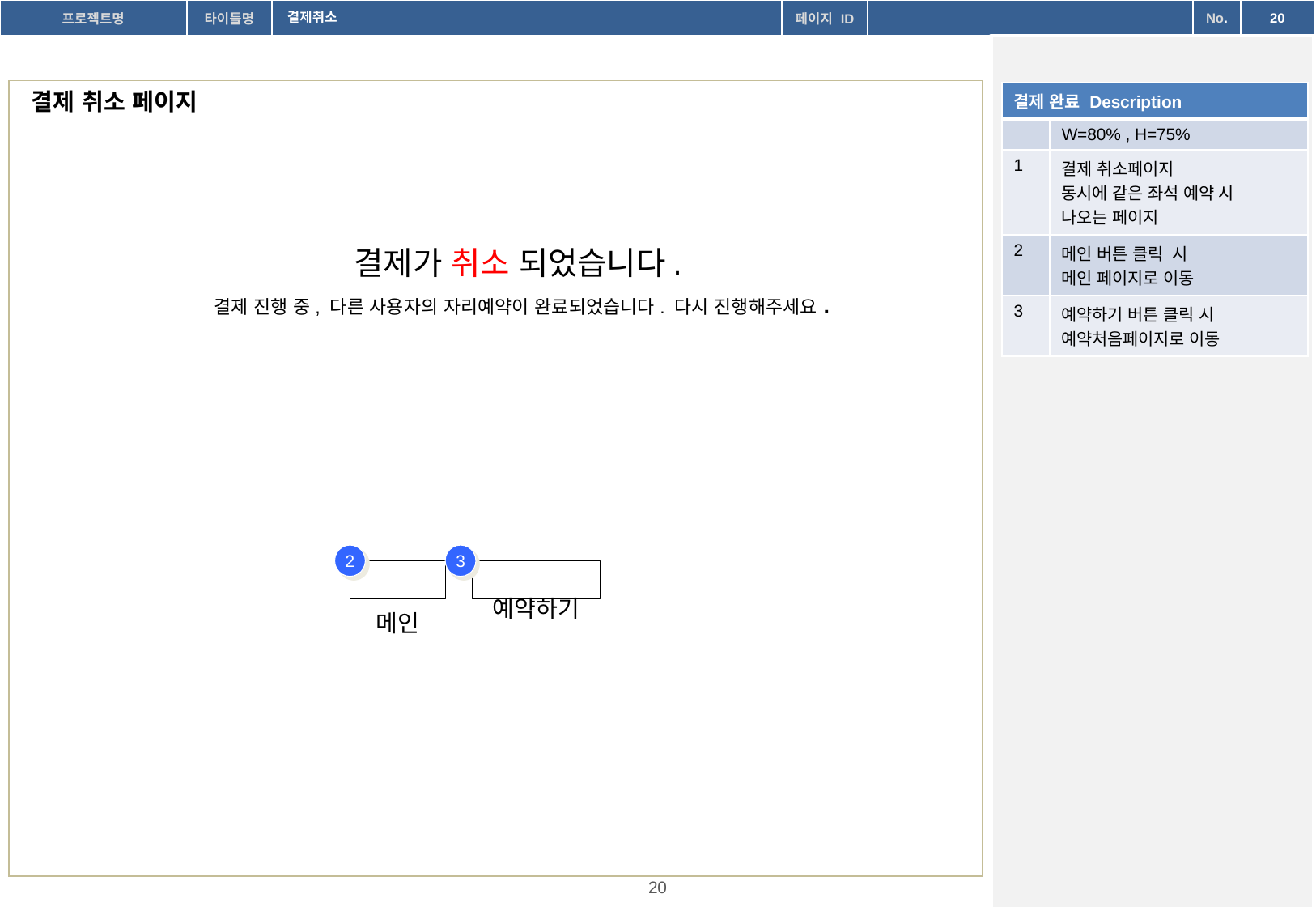

결제취소

결제 취소 페이지
| 결제 완료 Description |  |
| --- | --- |
|  | W=80% , H=75% |
| 1 | 결제 취소페이지 동시에 같은 좌석 예약 시 나오는 페이지 |
| 2 | 메인 버튼 클릭 시 메인 페이지로 이동 |
| 3 | 예약하기 버튼 클릭 시 예약처음페이지로 이동 |
결제가 취소 되었습니다.
결제 진행 중, 다른 사용자의 자리예약이 완료되었습니다. 다시 진행해주세요.
1
2
3
                                        메인

                                        예약하기